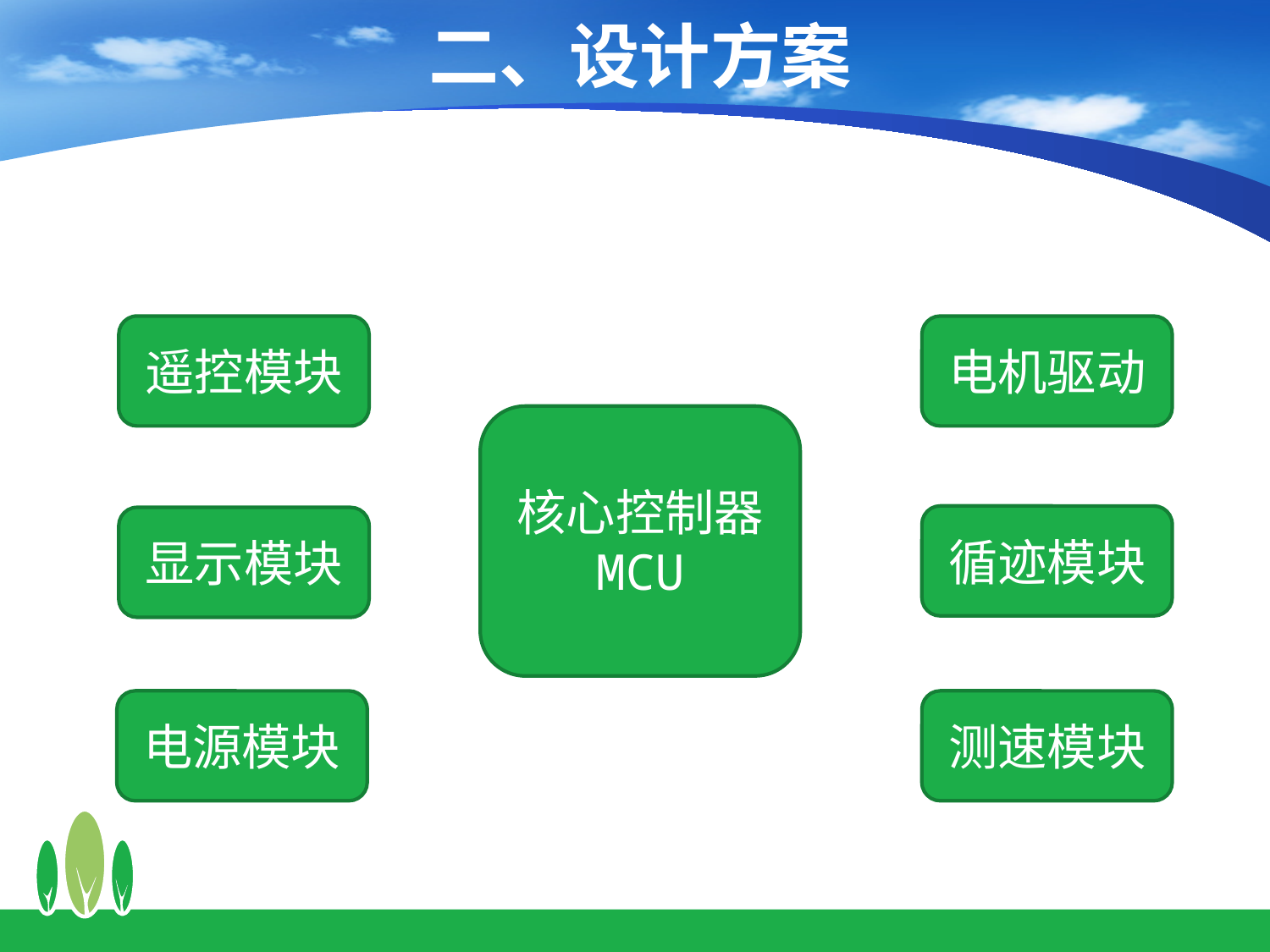

# 二、设计方案

遥控模块
电机驱动
核心控制器
MCU
循迹模块
显示模块
电源模块
测速模块